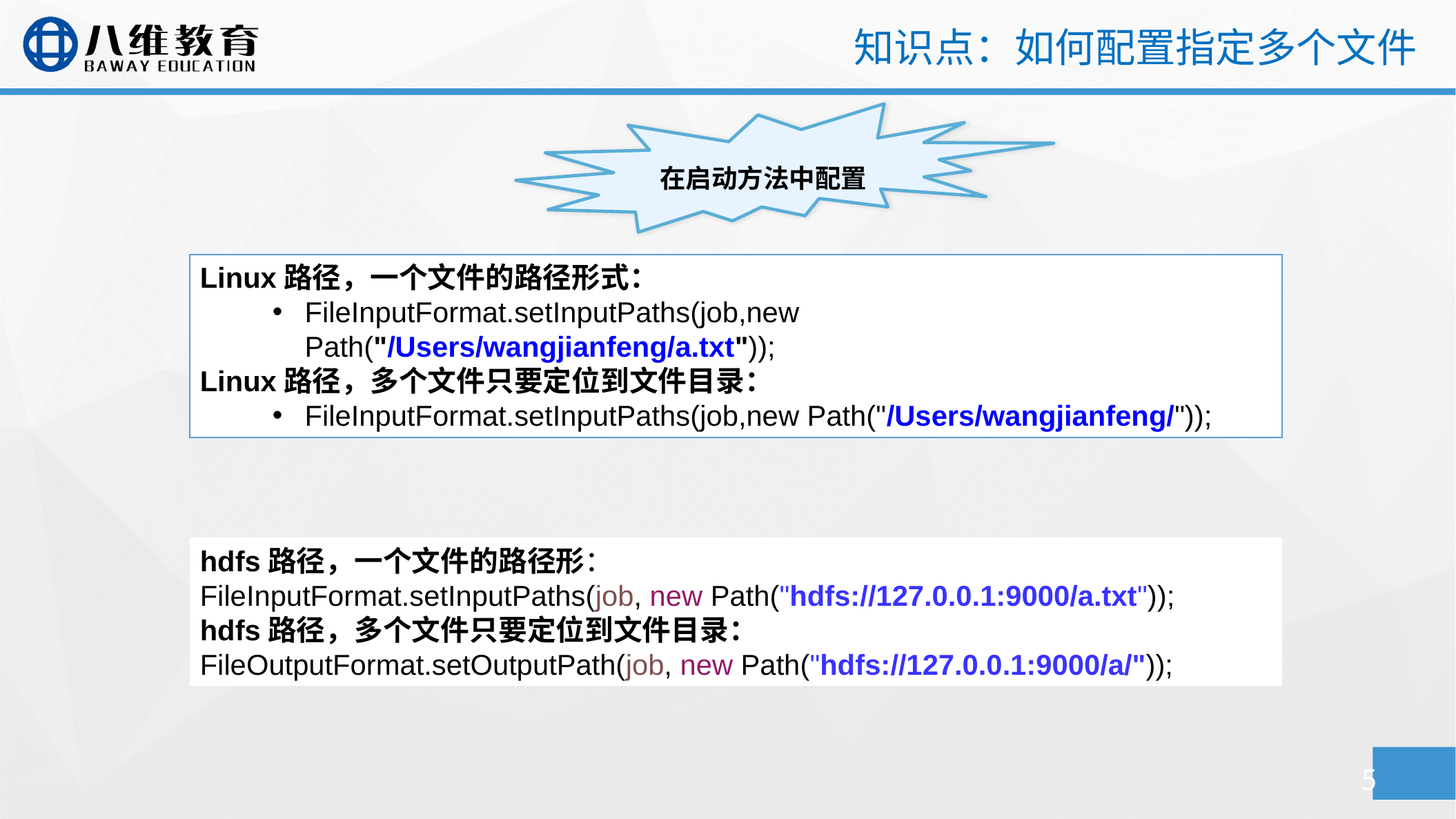

知识点：如何配置指定多个文件
在启动方法中配置
Linux路径，一个文件的路径形式：
FileInputFormat.setInputPaths(job,new Path("/Users/wangjianfeng/a.txt"));
Linux路径，多个文件只要定位到文件目录：
FileInputFormat.setInputPaths(job,new Path("/Users/wangjianfeng/"));
hdfs路径，一个文件的路径形：
FileInputFormat.setInputPaths(job, new Path("hdfs://127.0.0.1:9000/a.txt"));
hdfs路径，多个文件只要定位到文件目录：
FileOutputFormat.setOutputPath(job, new Path("hdfs://127.0.0.1:9000/a/"));